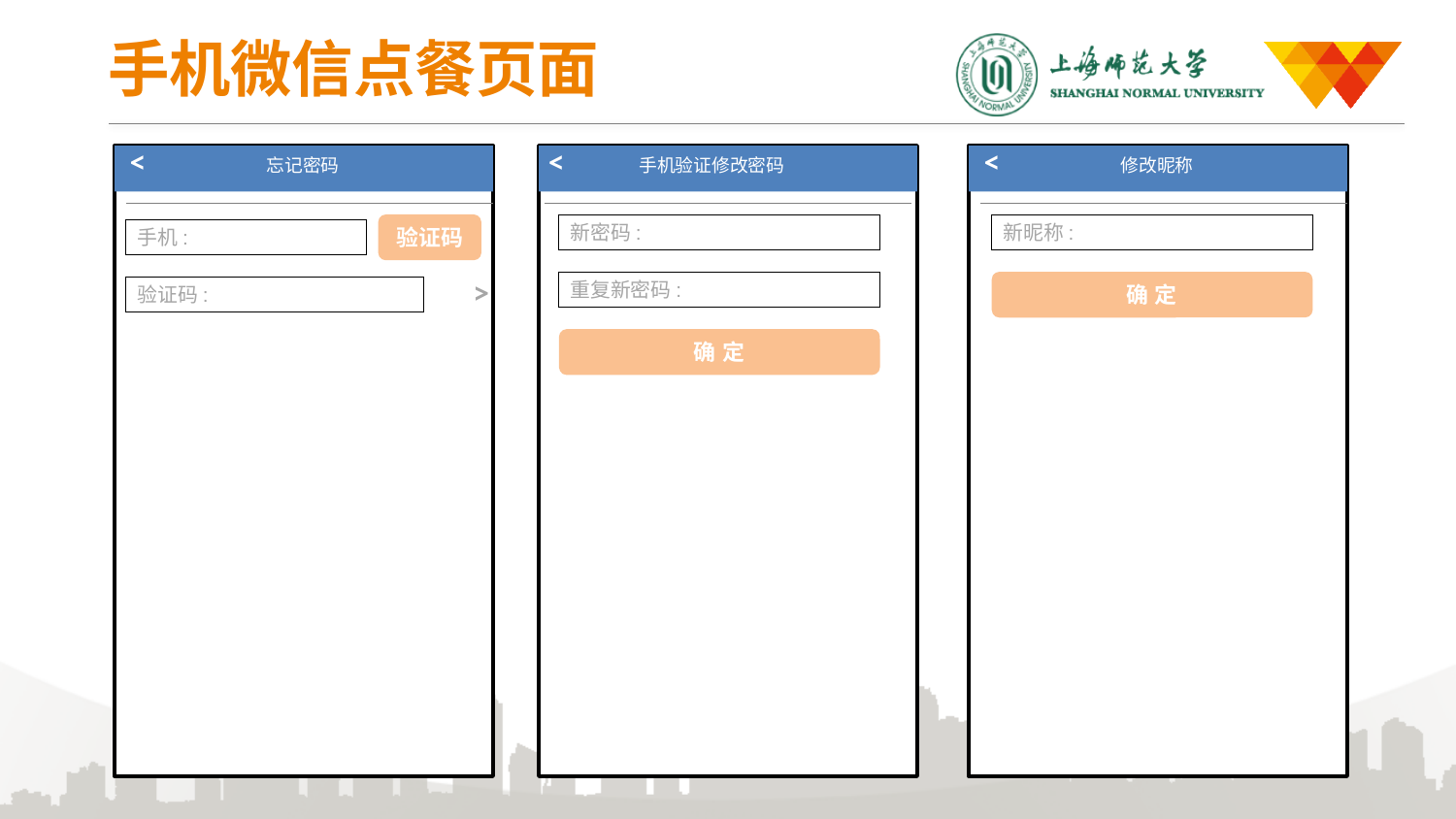

# 手机微信点餐页面
<
<
<

忘记密码
手机验证修改密码
修改昵称
验证码
新密码:
新昵称:
手机:
重复新密码:
确定
验证码:
<
确定